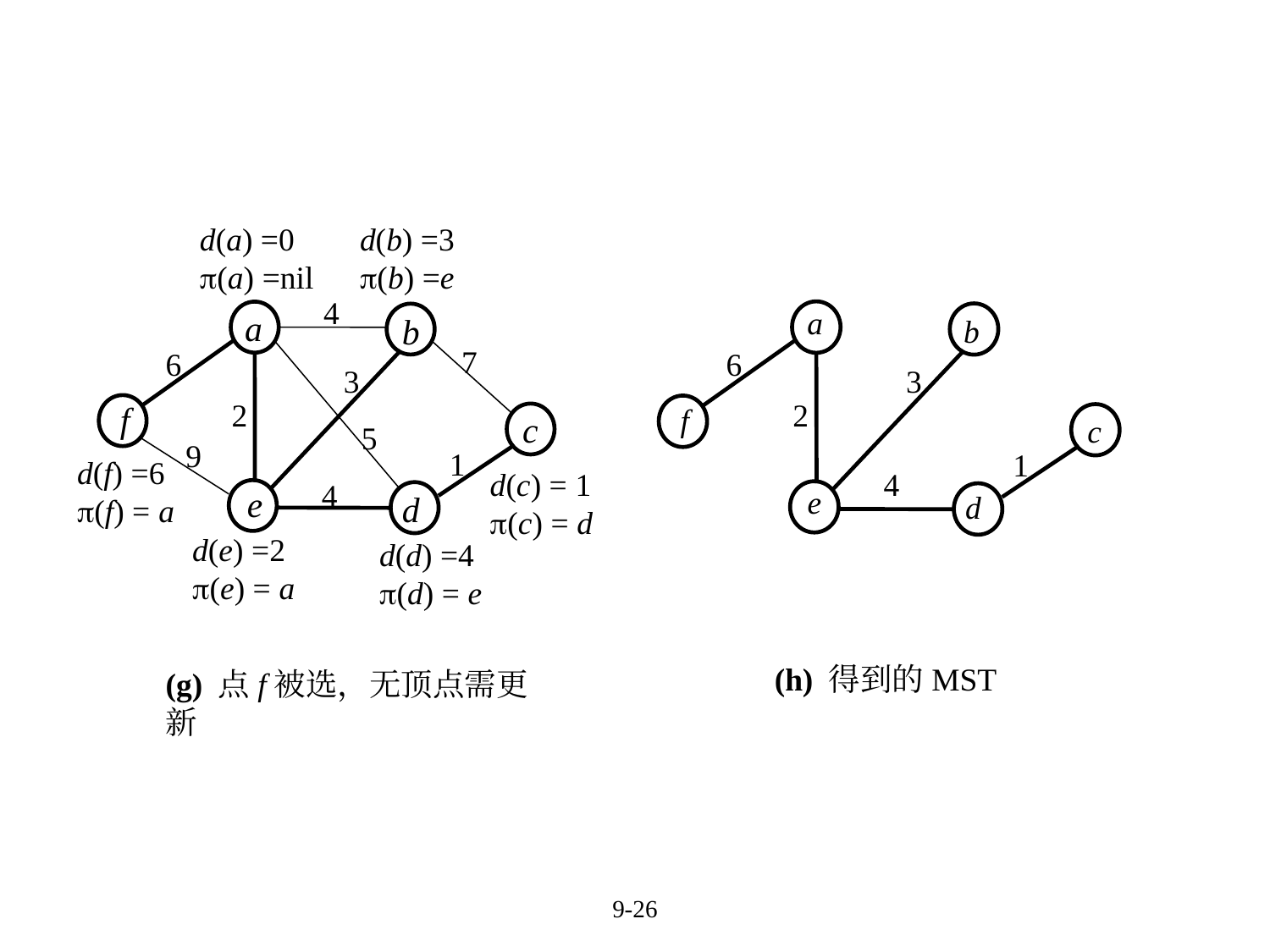

d(a) =0
π(a) =nil

d(b) =3
π(b) =e

4
a

b

7
6

3
2
f

c

5
9

1

d(f) =6
π(f) = a

d(c) = 1
π(c) = d

4
e

d

d(e) =2
π(e) = a

d(d) =4
π(d) = e

(g) 点f被选，无顶点需更新
a

b
6

3
2
f

c
1

4
e

d

(h) 得到的MST
9-26